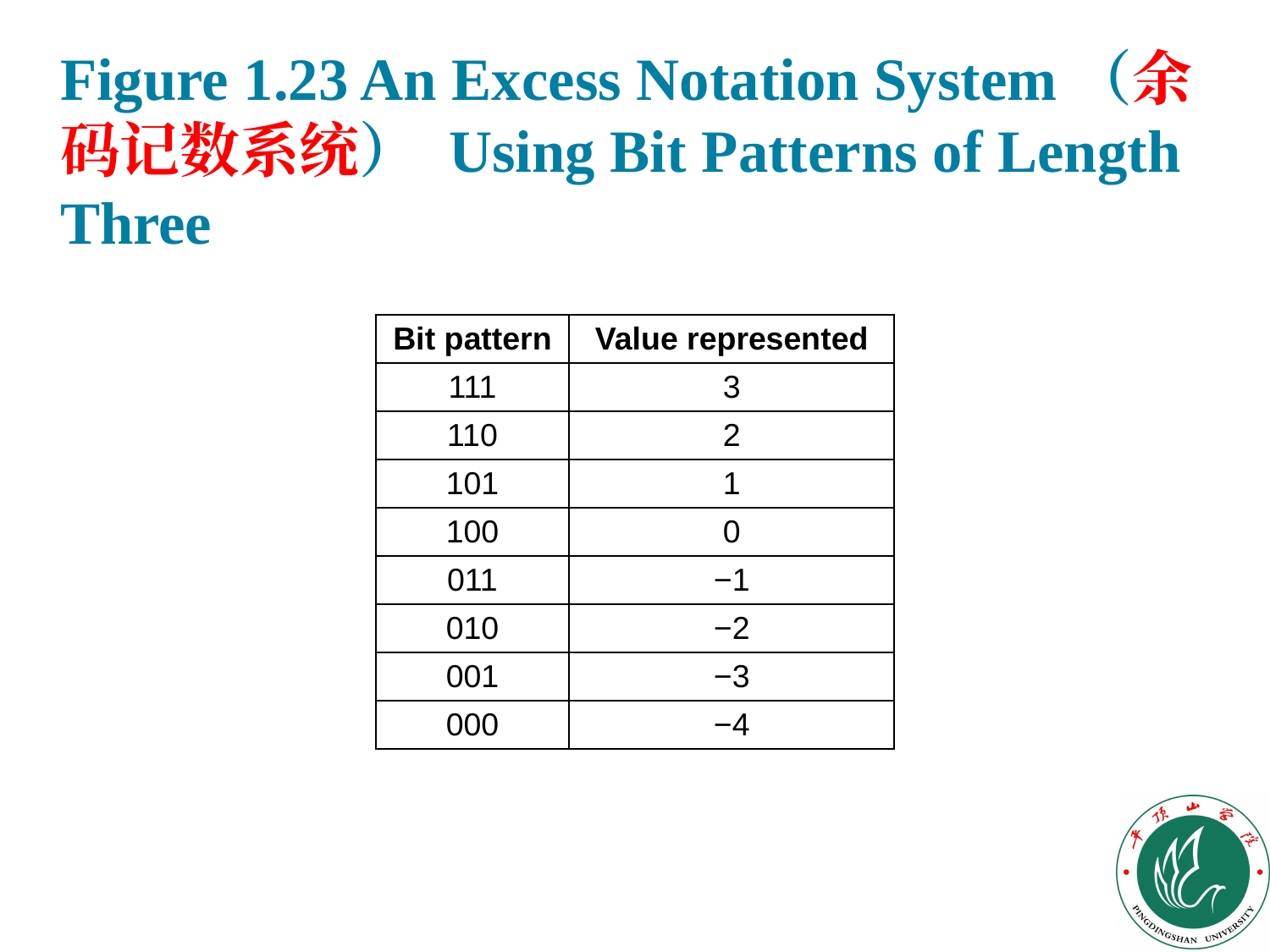

# Figure 1.23 An Excess Notation System（余码记数系统） Using Bit Patterns of Length Three
| Bit pattern | Value represented |
| --- | --- |
| 111 | 3 |
| 110 | 2 |
| 101 | 1 |
| 100 | 0 |
| 011 | −1 |
| 010 | −2 |
| 001 | −3 |
| 000 | −4 |